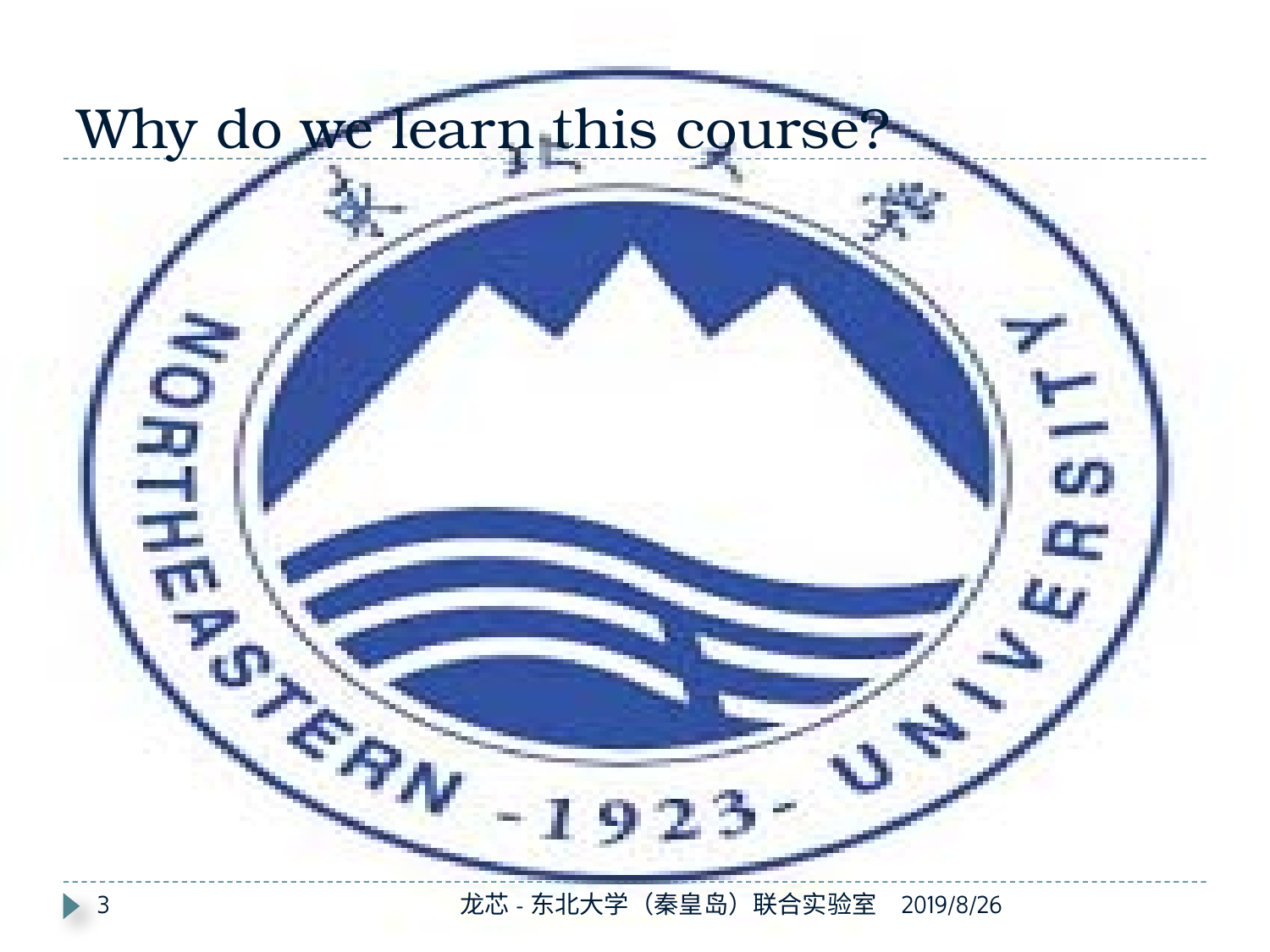

# Why do we learn this course?

3
龙芯-东北大学（秦皇岛）联合实验室
2019/8/26